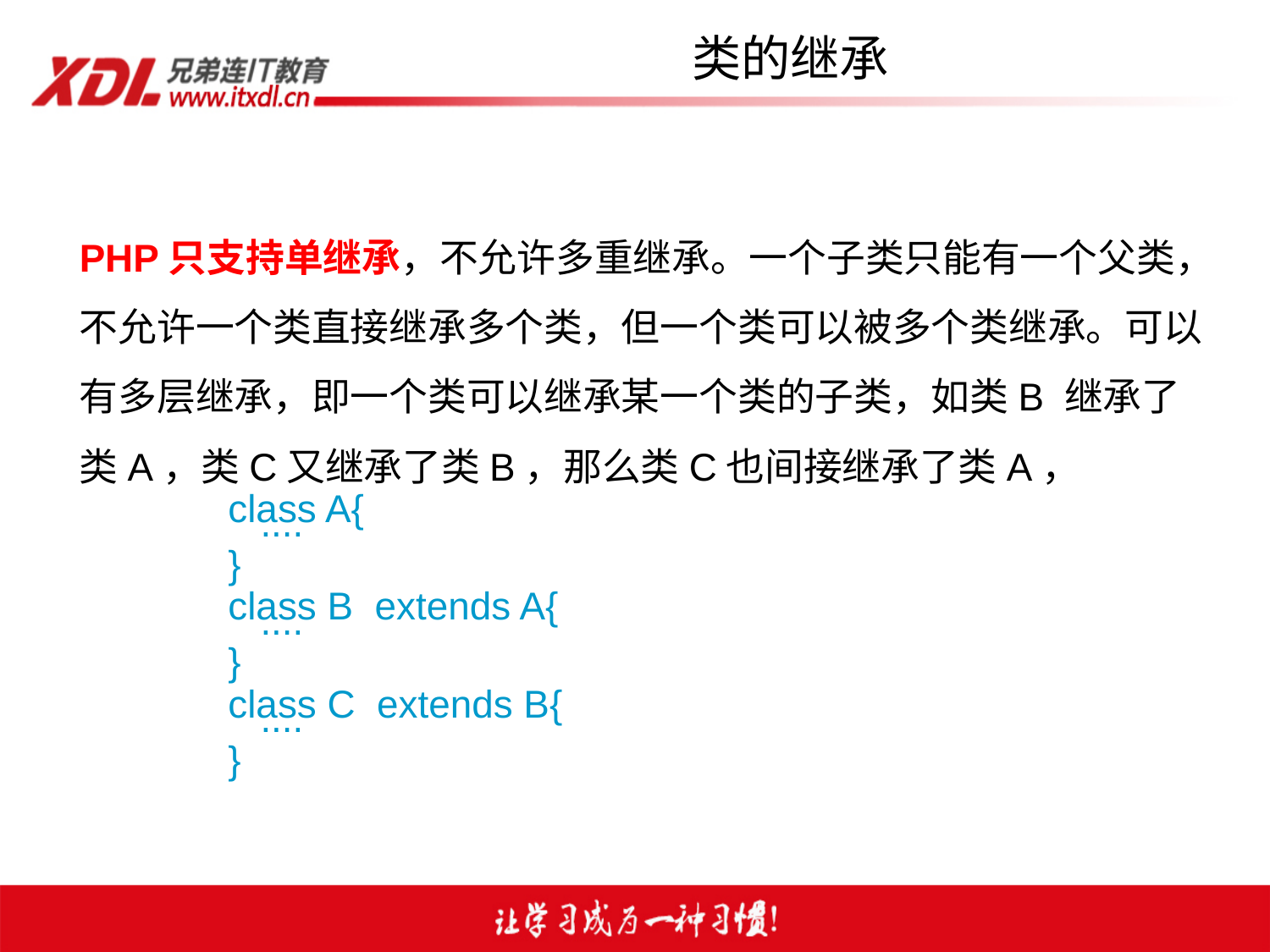

类的继承
PHP只支持单继承，不允许多重继承。一个子类只能有一个父类，不允许一个类直接继承多个类，但一个类可以被多个类继承。可以有多层继承，即一个类可以继承某一个类的子类，如类B 继承了类A，类C又继承了类B，那么类C也间接继承了类A，
 	  class A{
 	     ....
  	  }
  	  class B  extends A{
  	     ....
  	  }
  	  class C  extends B{
 	     ....
  	  }